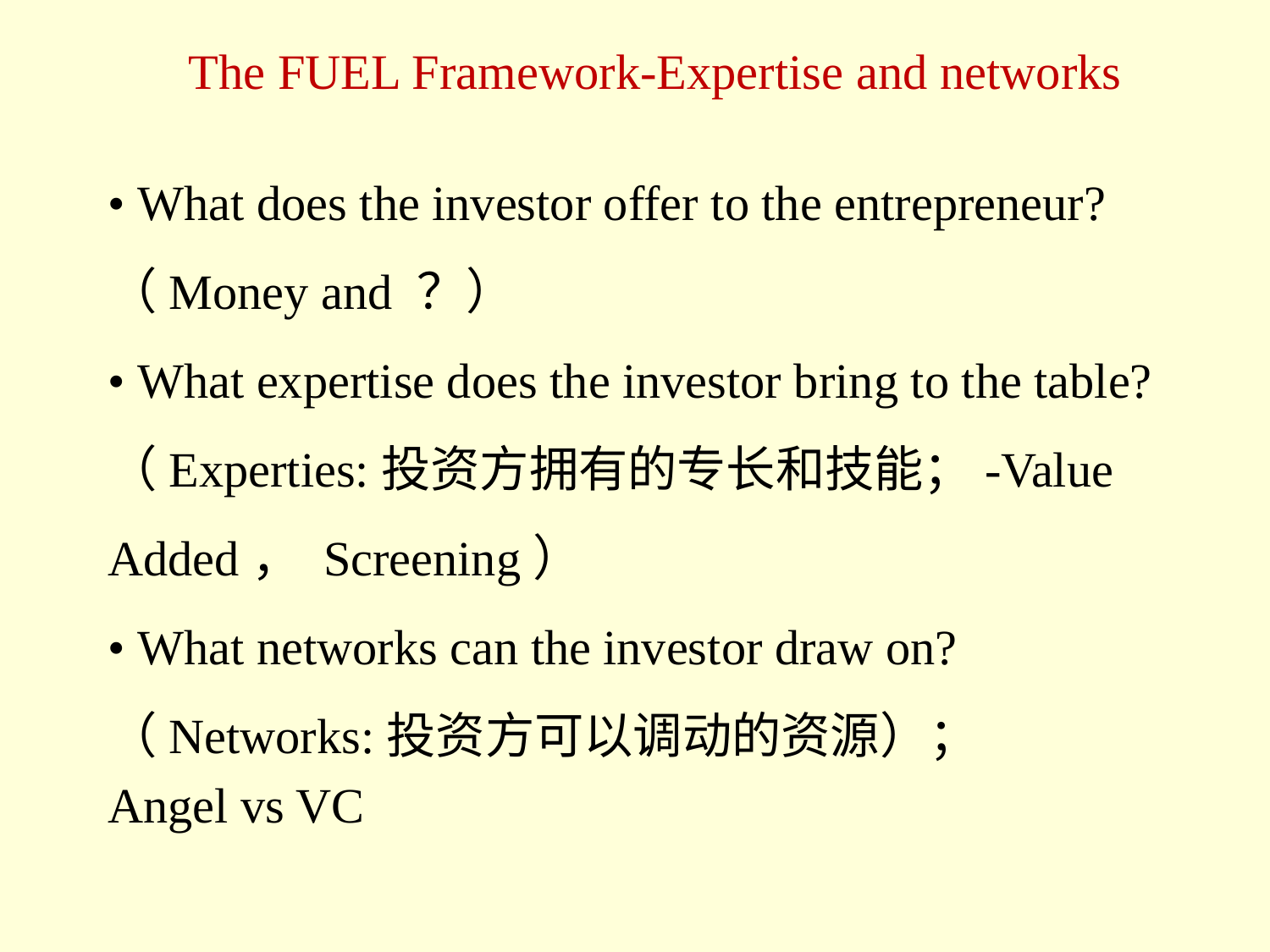

37
# The FUEL Framework-Expertise and networks
• What does the investor offer to the entrepreneur?
（Money and ？）
• What expertise does the investor bring to the table?（Experties:投资方拥有的专长和技能；-Value Added， Screening）
• What networks can the investor draw on?
（Networks:投资方可以调动的资源）；
Angel vs VC